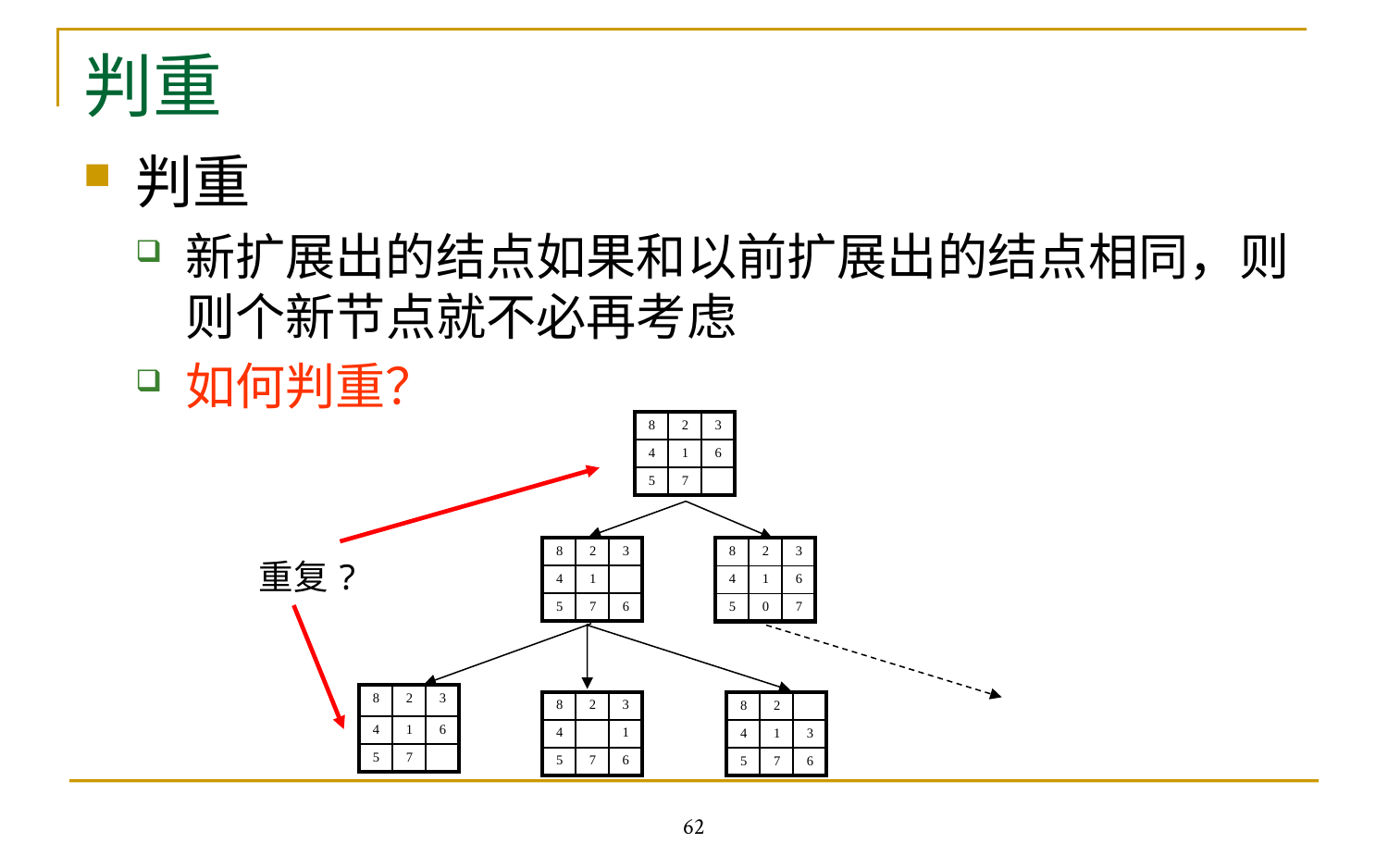

# 判重
判重
新扩展出的结点如果和以前扩展出的结点相同，则则个新节点就不必再考虑
如何判重？
| 8 | 2 | 3 |
| --- | --- | --- |
| 4 | 1 | 6 |
| 5 | 7 |  |

| 8 | 2 | 3 |
| --- | --- | --- |
| 4 | 1 |  |
| 5 | 7 | 6 |
| 8 | 2 | 3 |
| --- | --- | --- |
| 4 | 1 | 6 |
| 5 | 0 | 7 |
重复?

| 8 | 2 | 3 |
| --- | --- | --- |
| 4 | 1 | 6 |
| 5 | 7 |  |
| 8 | 2 | 3 |
| --- | --- | --- |
| 4 |  | 1 |
| 5 | 7 | 6 |
| 8 | 2 |  |
| --- | --- | --- |
| 4 | 1 | 3 |
| 5 | 7 | 6 |
62